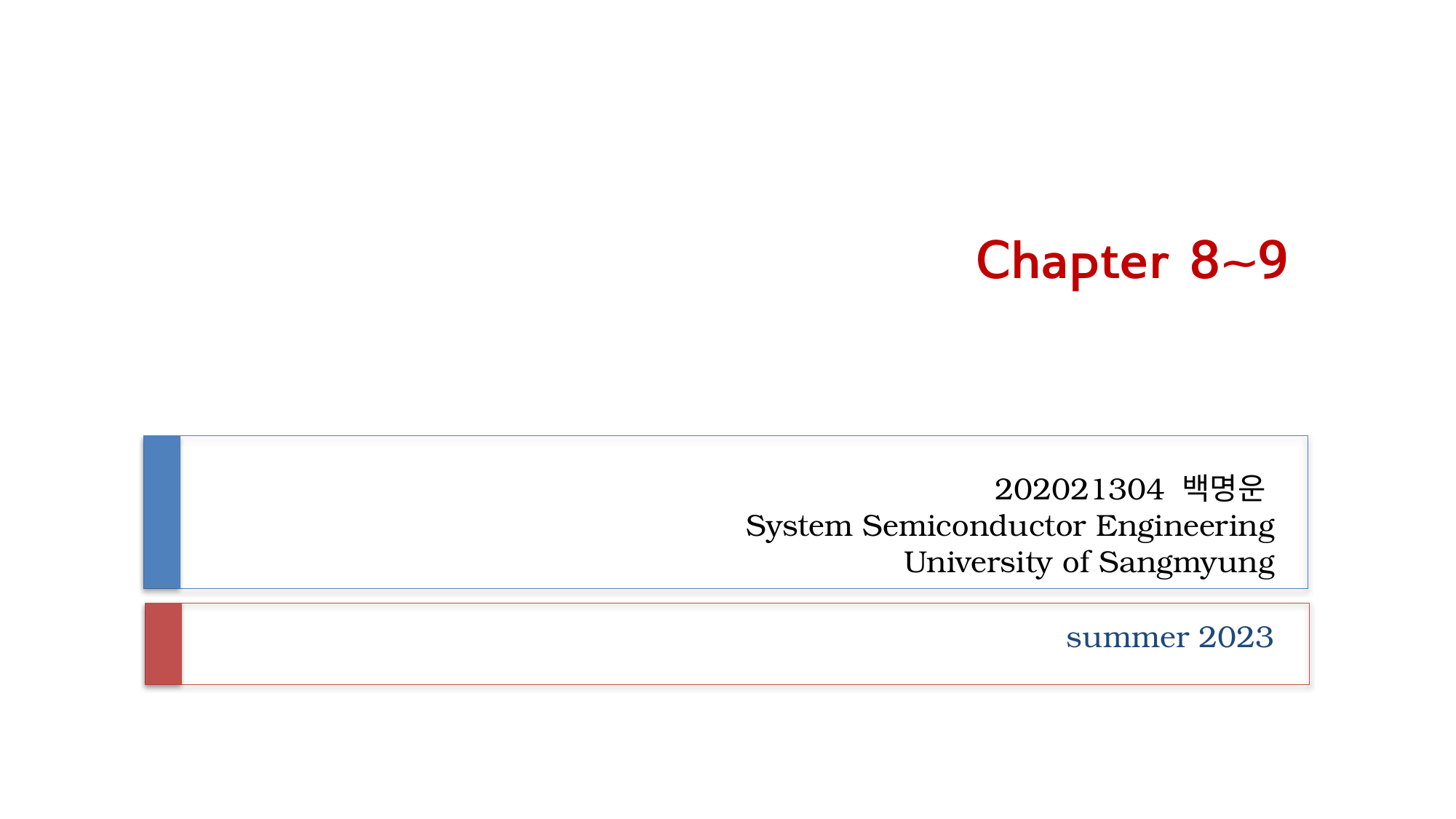

Chapter 8~9
# 202021304 백명운 System Semiconductor Engineering University of Sangmyung
summer 2023